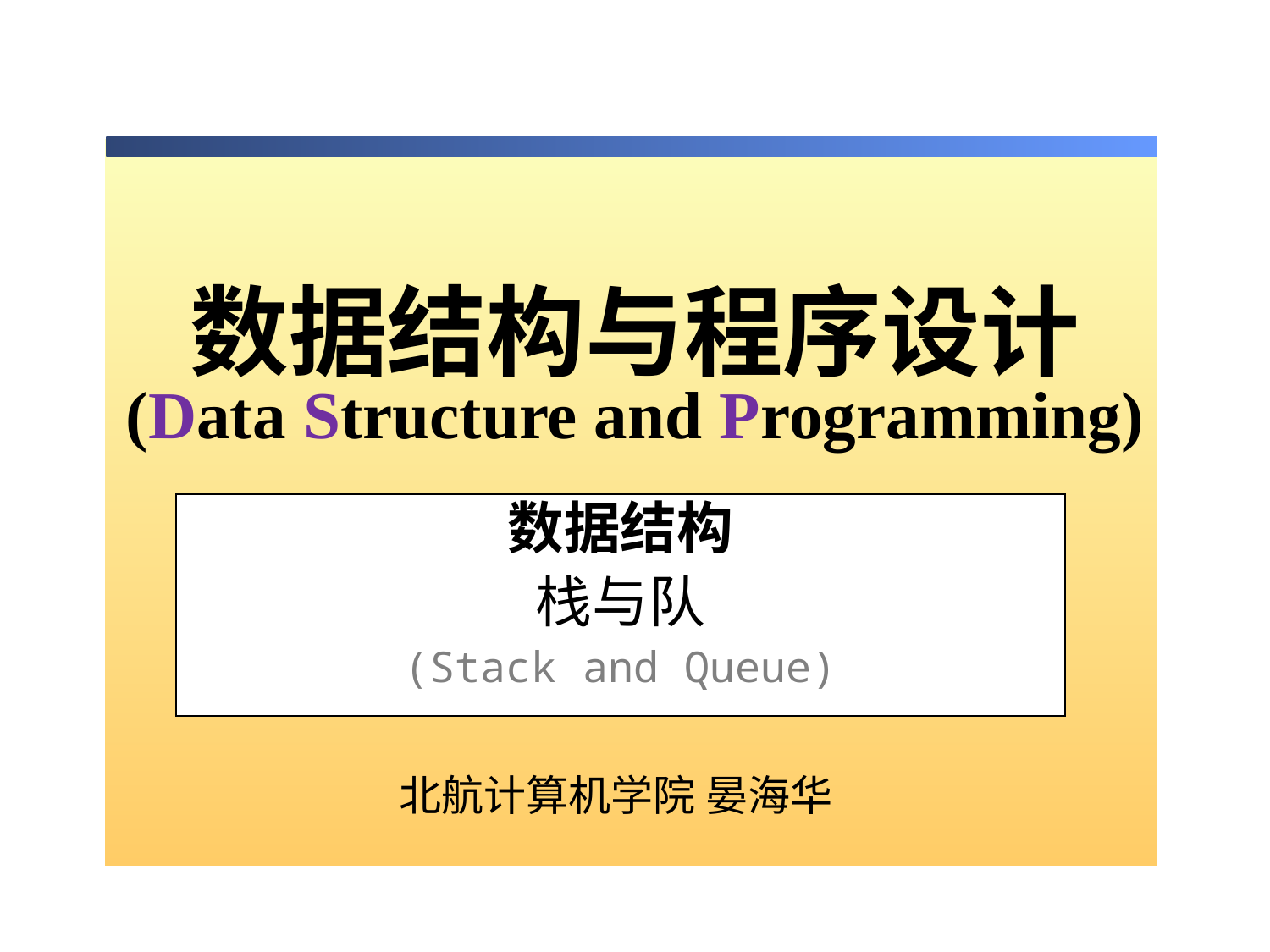

# 数据结构与程序设计 (Data Structure and Programming)
数据结构
栈与队
(Stack and Queue)
北航计算机学院 晏海华